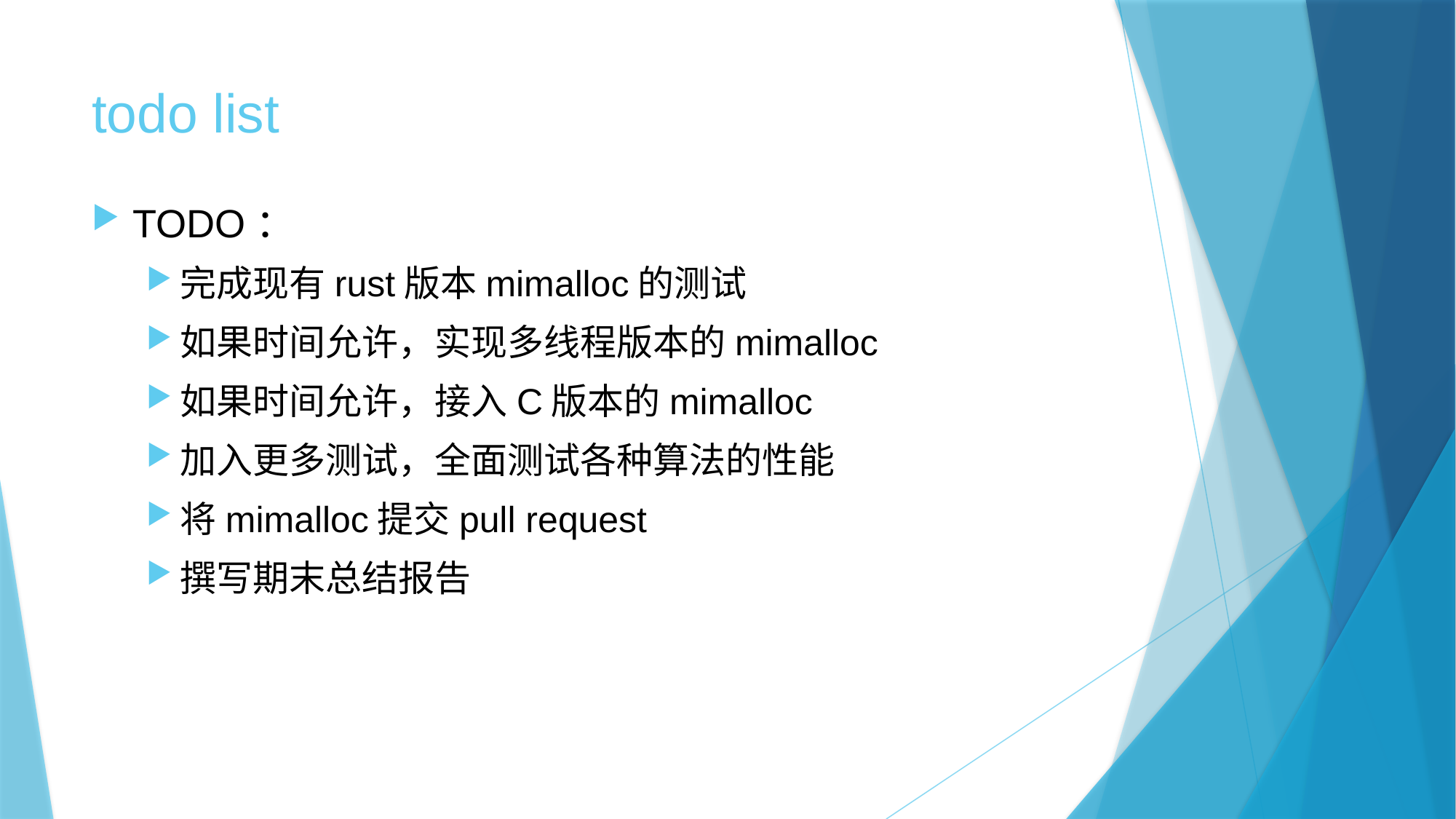

# todo list
TODO：
完成现有rust版本mimalloc的测试
如果时间允许，实现多线程版本的mimalloc
如果时间允许，接入C版本的mimalloc
加入更多测试，全面测试各种算法的性能
将mimalloc提交pull request
撰写期末总结报告